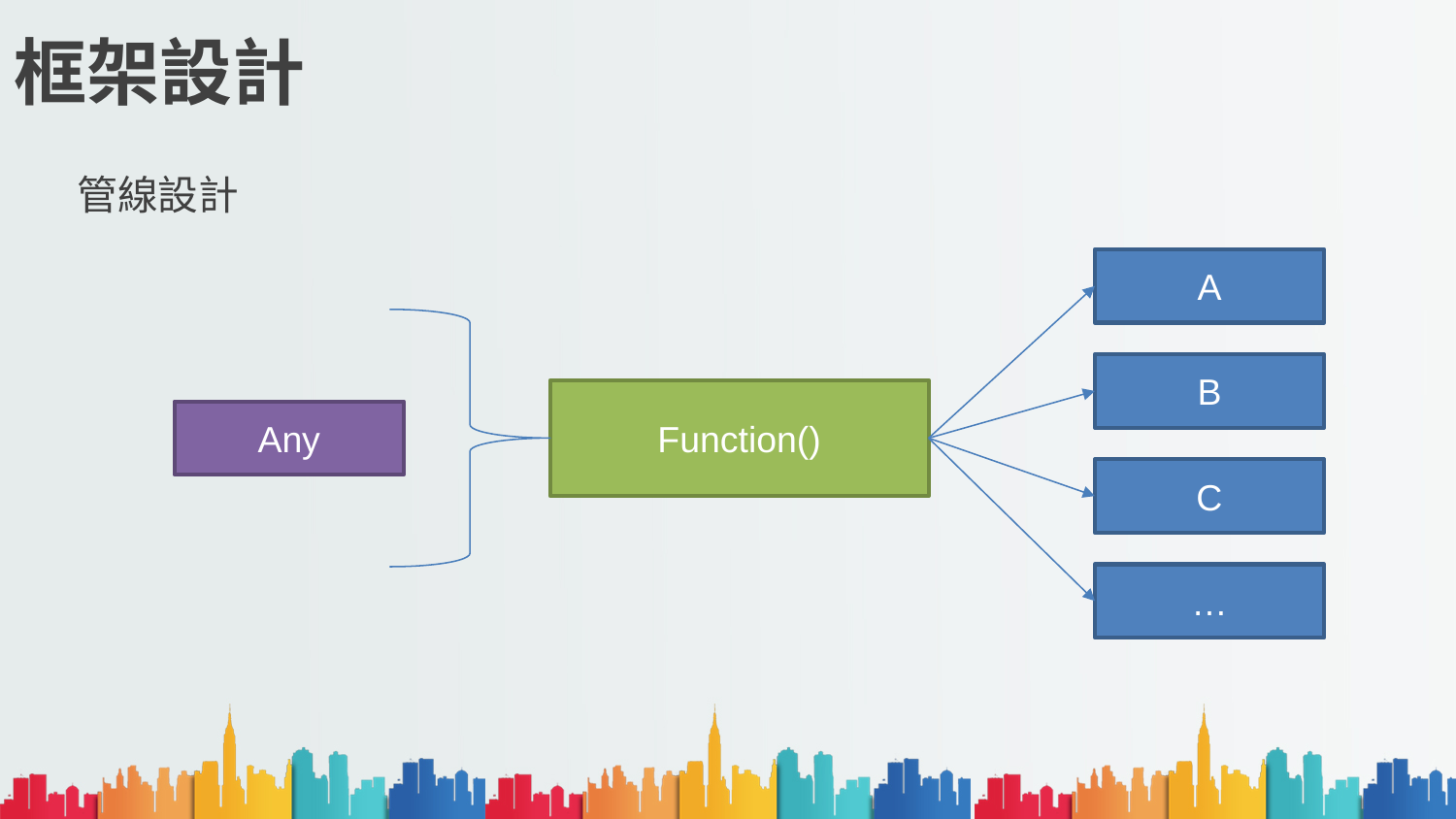

# 框架設計
管線設計
A

B
Function()
Any
C
…